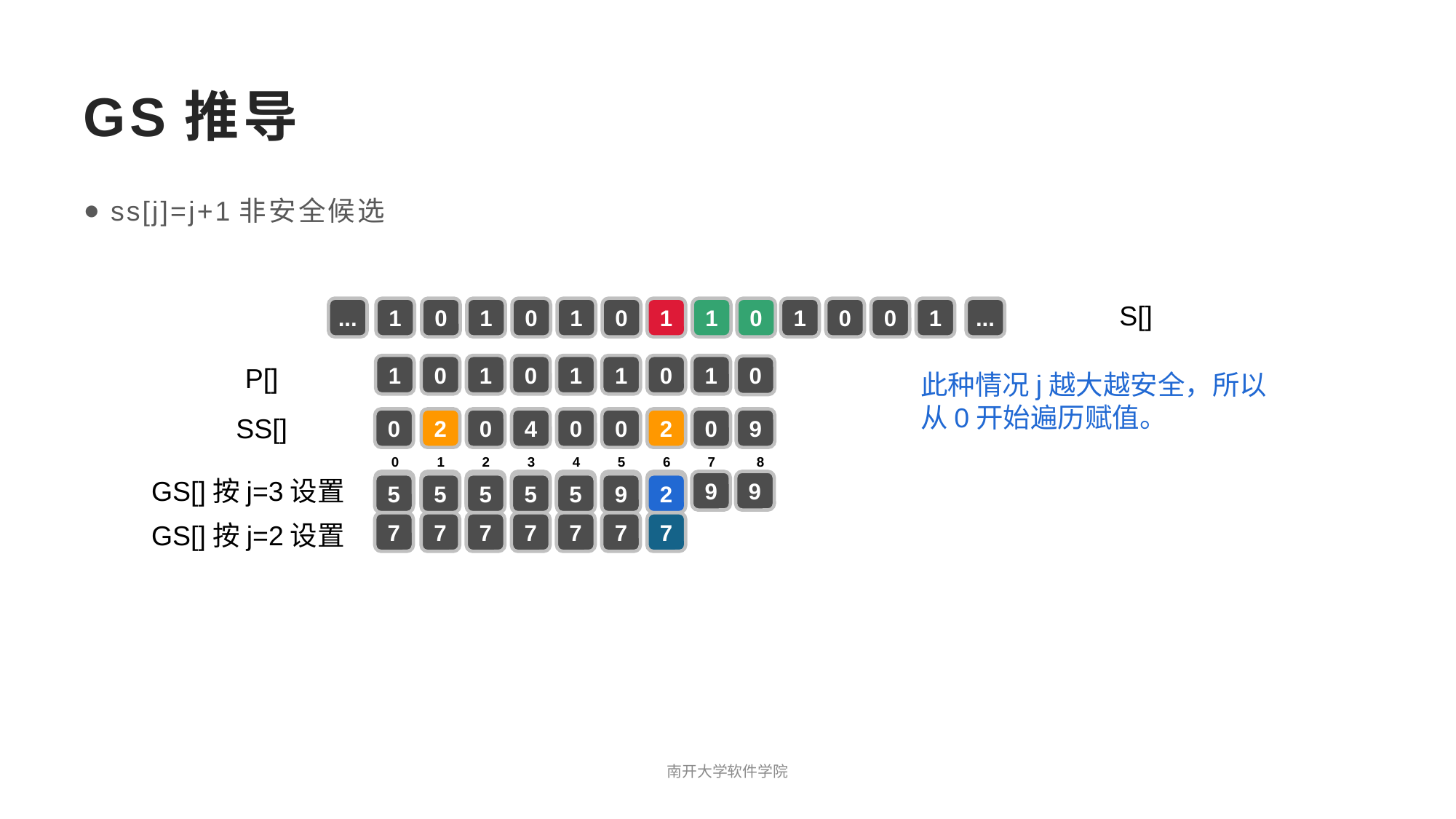

# GS推导
ss[j]=j+1非安全候选
S[]
...
1
0
1
0
1
0
1
1
0
1
0
0
1
...
1
0
1
0
1
1
0
1
P[]
0
此种情况j越大越安全，所以从0开始遍历赋值。
SS[]
0
2
0
4
0
0
2
0
9
0
1
2
3
4
5
6
7
8
GS[]按j=3设置
9
9
9
9
9
9
9
9
9
5
5
5
5
5
9
2
GS[]按j=2设置
7
7
7
7
7
7
7
南开大学软件学院
7